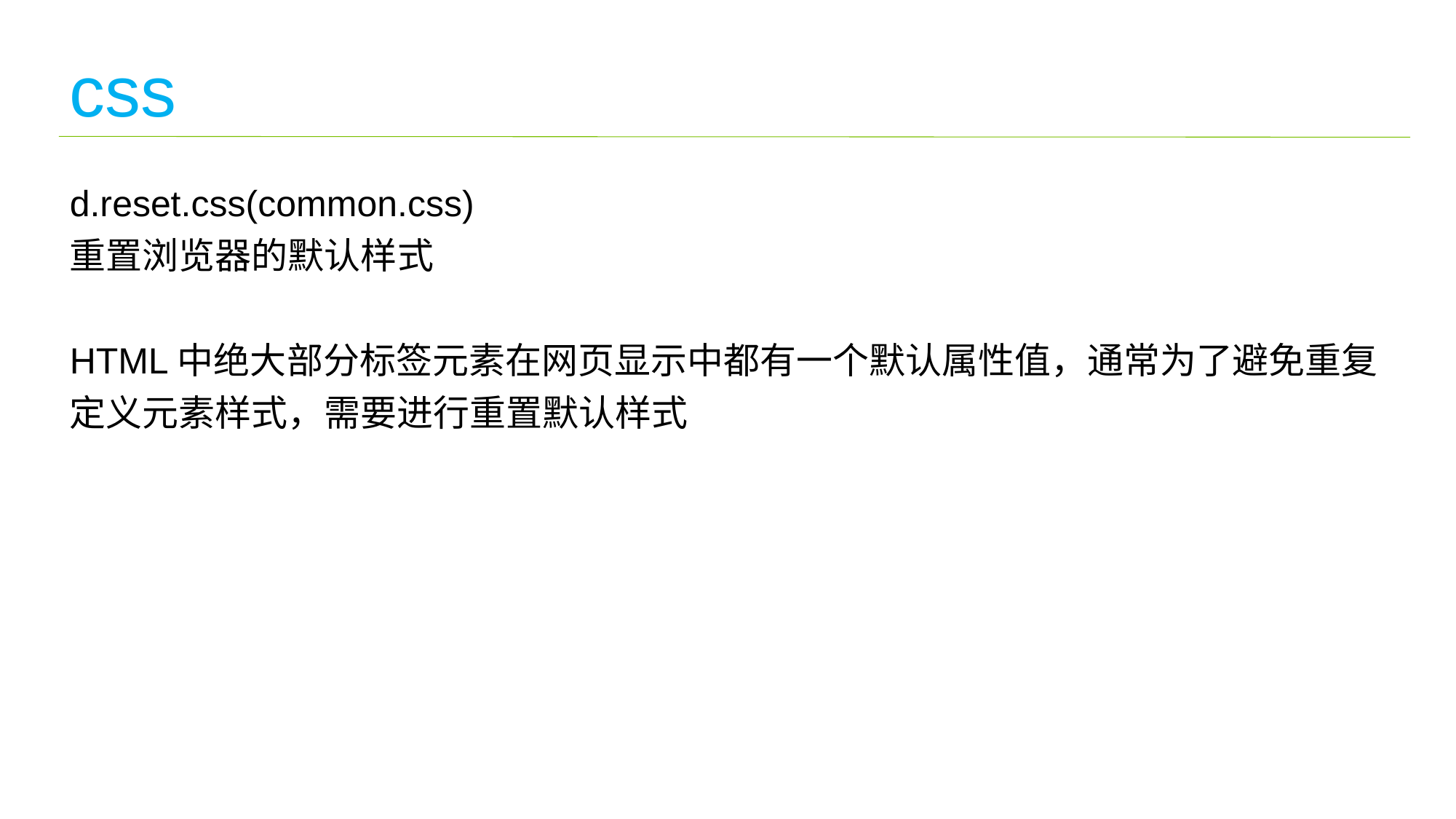

css
d.reset.css(common.css)
重置浏览器的默认样式

HTML中绝大部分标签元素在网页显示中都有一个默认属性值，通常为了避免重复定义元素样式，需要进行重置默认样式